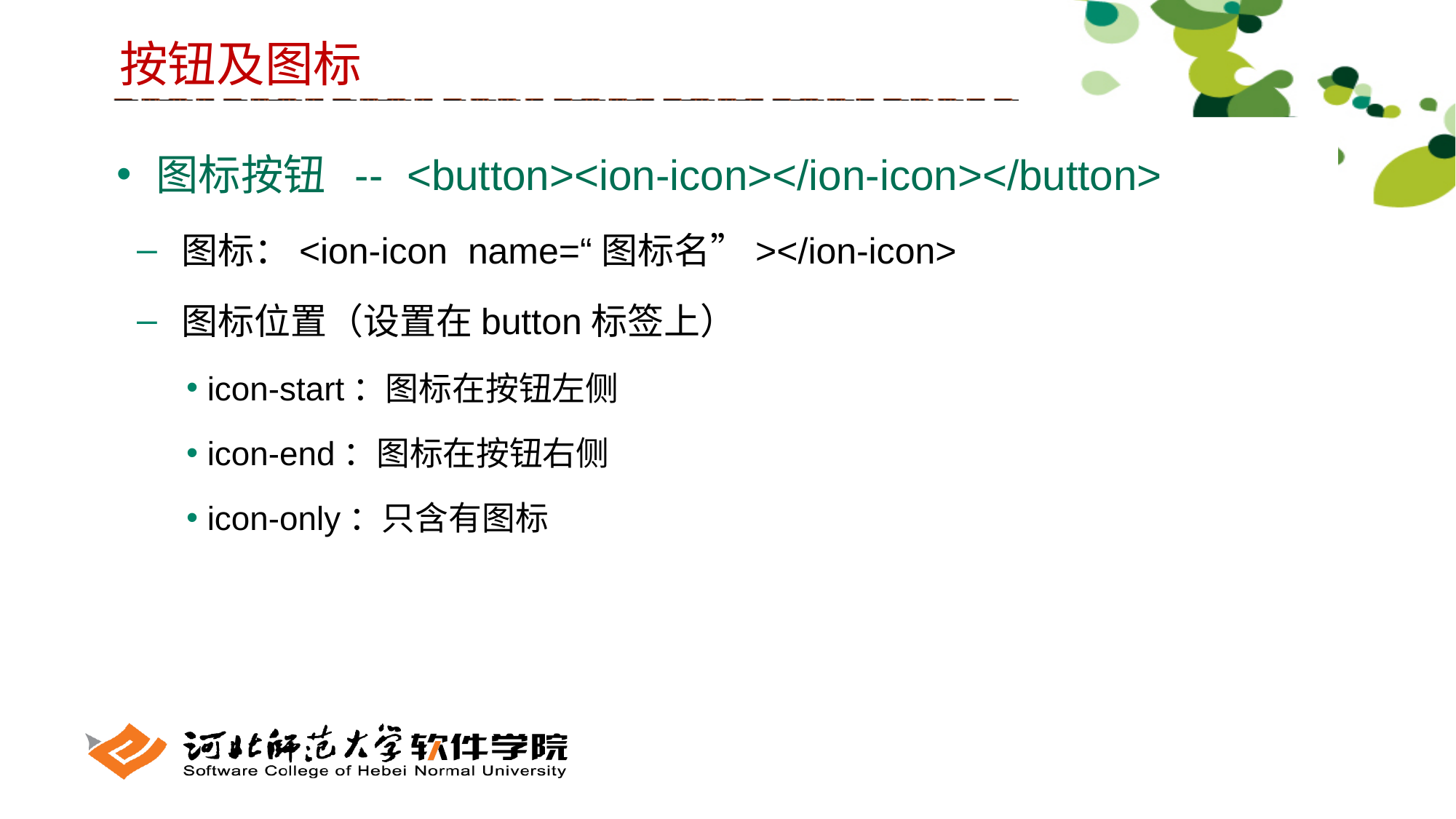

按钮及图标
 图标按钮  --  <button><ion-icon></ion-icon></button>
 图标：<ion-icon  name=“图标名”></ion-icon>
 图标位置（设置在button标签上）
 icon-start：图标在按钮左侧
 icon-end：图标在按钮右侧
 icon-only：只含有图标